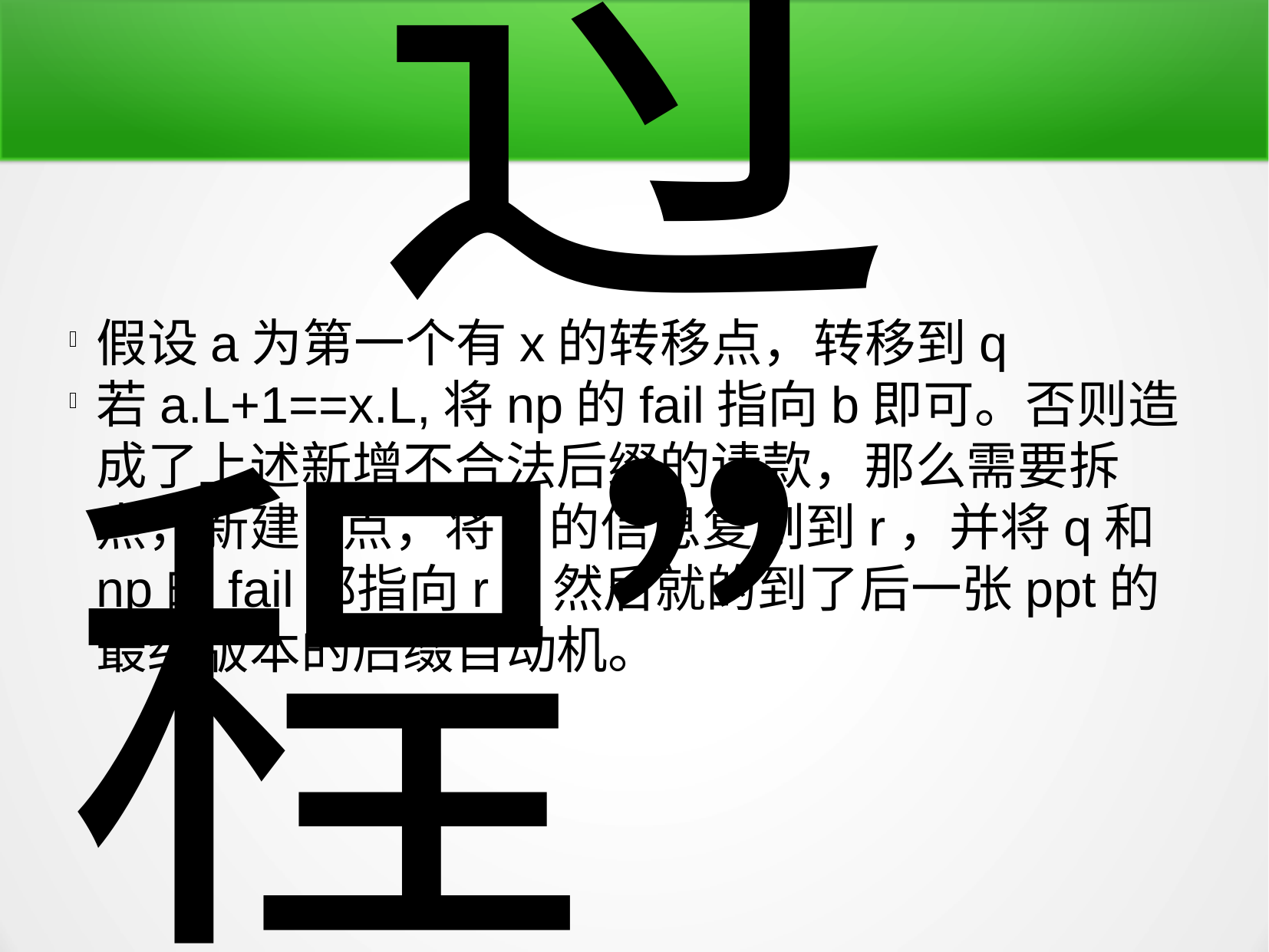

图文过程”aabb”(4)
假设a为第一个有x的转移点，转移到q
若a.L+1==x.L,将np的fail指向b即可。否则造成了上述新增不合法后缀的请款，那么需要拆点，新建r点，将q的信息复制到r，并将q和np的fail都指向r。然后就的到了后一张ppt的最终版本的后缀自动机。